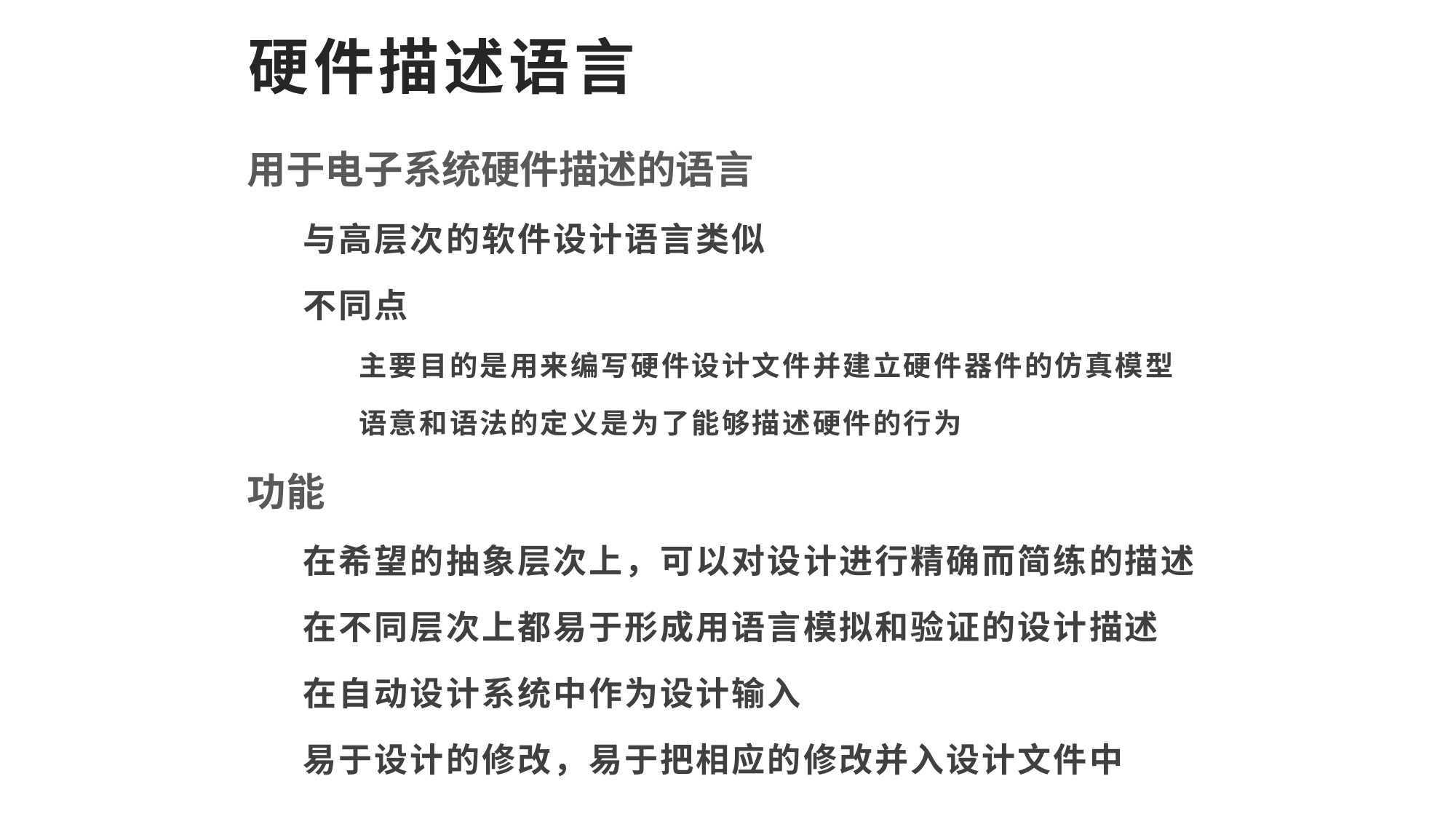

# 硬件描述语言
用于电子系统硬件描述的语言
与高层次的软件设计语言类似
不同点
主要目的是用来编写硬件设计文件并建立硬件器件的仿真模型
语意和语法的定义是为了能够描述硬件的行为
功能
在希望的抽象层次上，可以对设计进行精确而简练的描述
在不同层次上都易于形成用语言模拟和验证的设计描述
在自动设计系统中作为设计输入
易于设计的修改，易于把相应的修改并入设计文件中